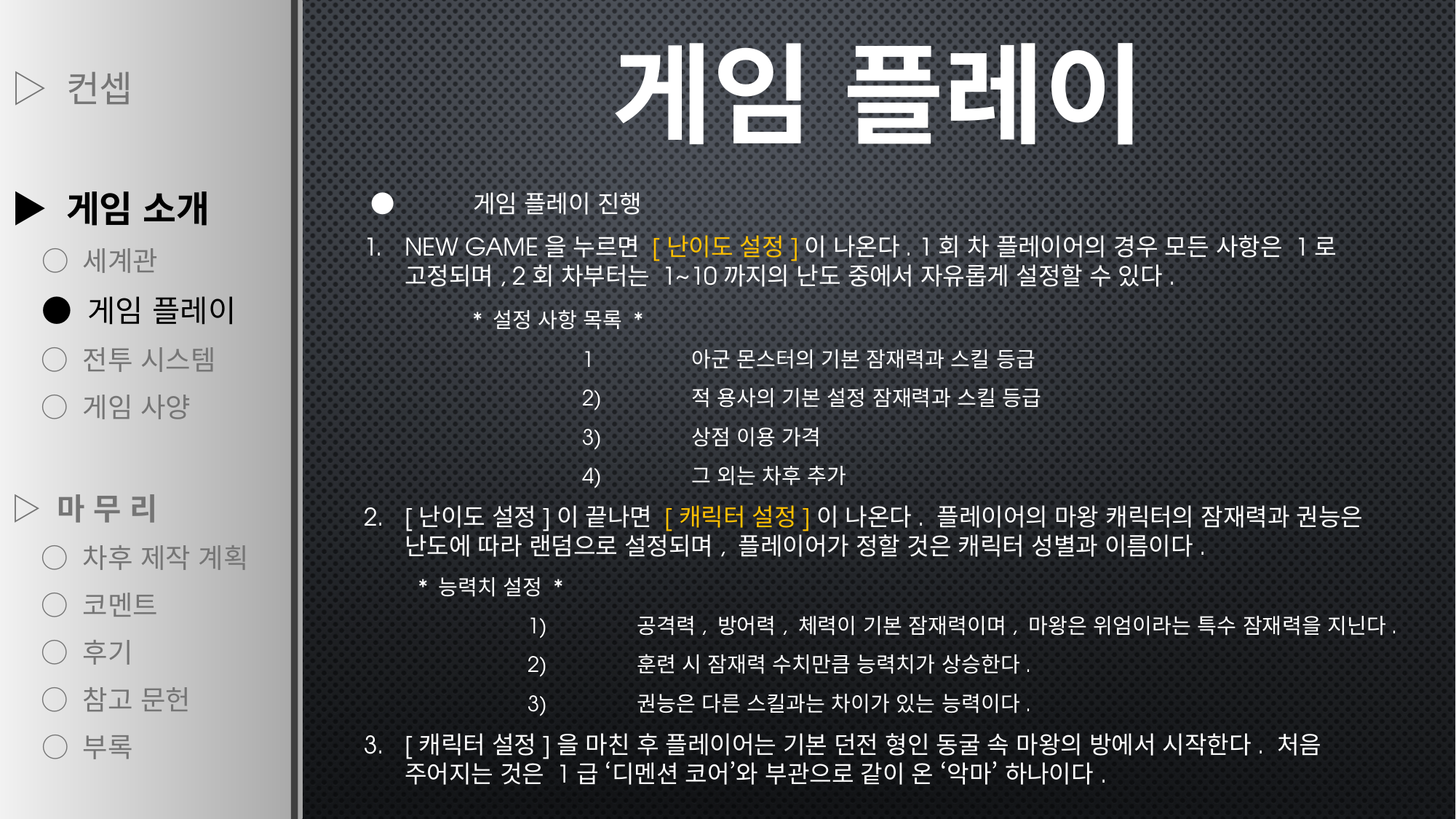

▷ 컨셉

▶ 게임 소개
    ○ 세계관
    ● 게임 플레이
    ○ 전투 시스템
    ○ 게임 사양

▷ 마 무 리
    ○ 차후 제작 계획
    ○ 코멘트
    ○ 후기
    ○ 참고 문헌
    ○ 부록

게임 플레이
 ●	게임 플레이 진행
New game을 누르면 [난이도 설정]이 나온다. 1회 차 플레이어의 경우 모든 사항은 1로 고정되며, 2회 차부터는 1~10까지의 난도 중에서 자유롭게 설정할 수 있다.
	* 설정 사항 목록 *
		1	아군 몬스터의 기본 잠재력과 스킬 등급
		2)	적 용사의 기본 설정 잠재력과 스킬 등급
		3)	상점 이용 가격
		4)	그 외는 차후 추가
[난이도 설정]이 끝나면 [캐릭터 설정]이 나온다. 플레이어의 마왕 캐릭터의 잠재력과 권능은 난도에 따라 랜덤으로 설정되며, 플레이어가 정할 것은 캐릭터 성별과 이름이다.
* 능력치 설정 *
	1)	공격력, 방어력, 체력이 기본 잠재력이며, 마왕은 위엄이라는 특수 잠재력을 지닌다.
	2)	훈련 시 잠재력 수치만큼 능력치가 상승한다.
	3)	권능은 다른 스킬과는 차이가 있는 능력이다.
[캐릭터 설정]을 마친 후 플레이어는 기본 던전 형인 동굴 속 마왕의 방에서 시작한다. 처음 주어지는 것은 1급 ‘디멘션 코어’와 부관으로 같이 온 ‘악마’ 하나이다.